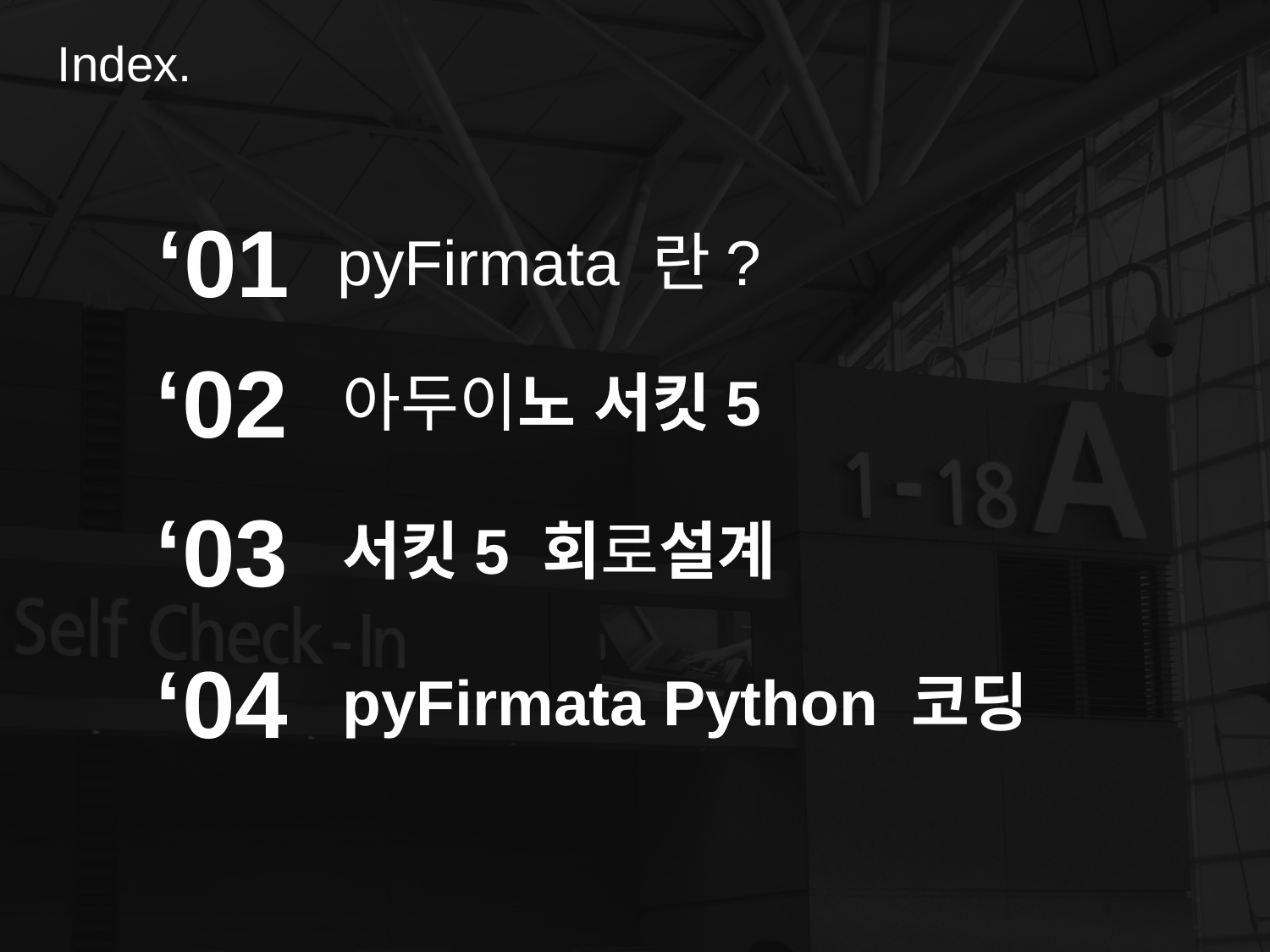

Index.
‘01
pyFirmata 란?
‘02
아두이노 서킷5
‘03
서킷5 회로설계
‘04
pyFirmata Python 코딩